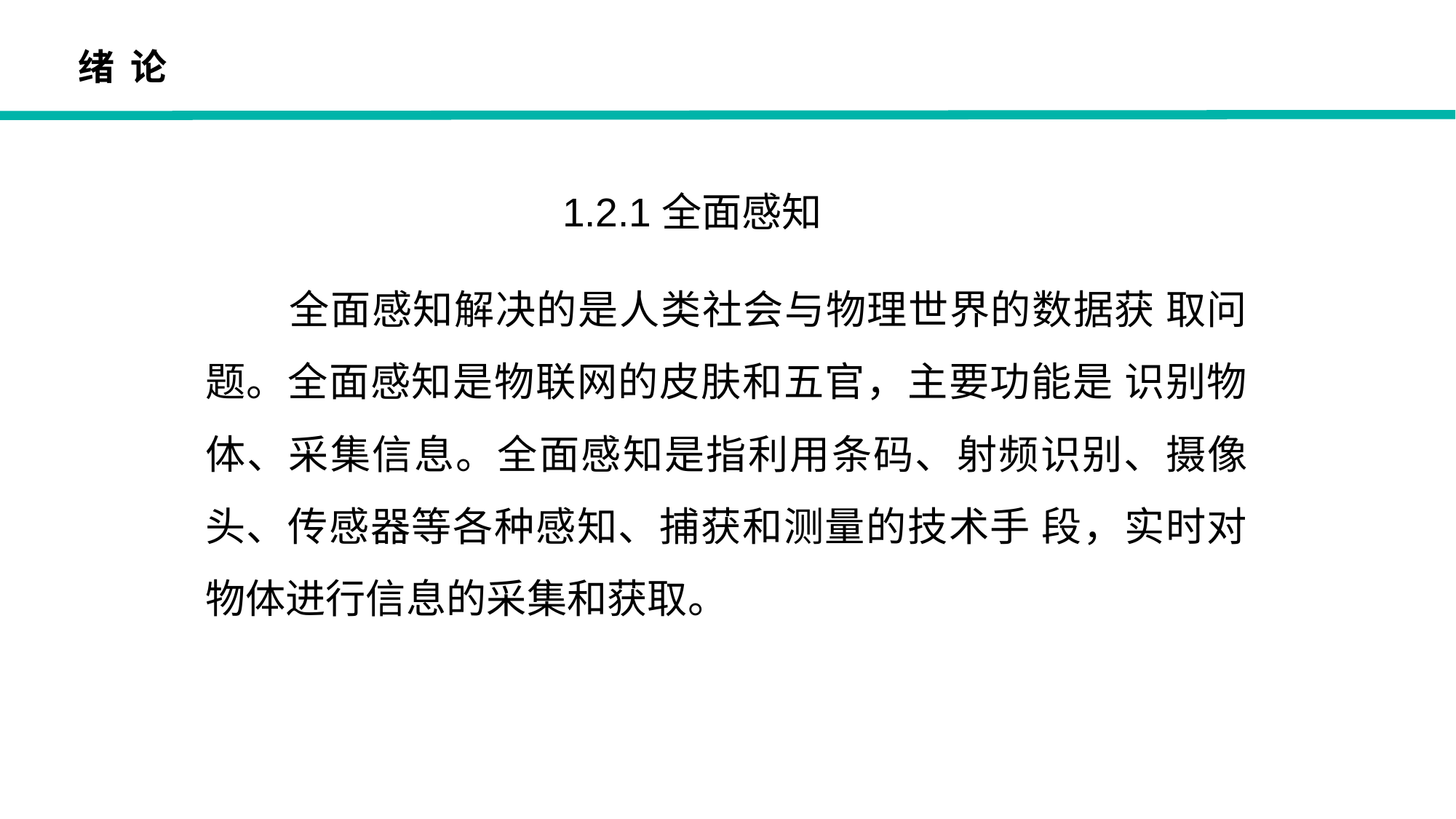

1.2.1全面感知
全面感知解决的是人类社会与物理世界的数据获 取问题。全面感知是物联网的皮肤和五官，主要功能是 识别物体、采集信息。全面感知是指利用条码、射频识别、摄像头、传感器等各种感知、捕获和测量的技术手 段，实时对物体进行信息的采集和获取。